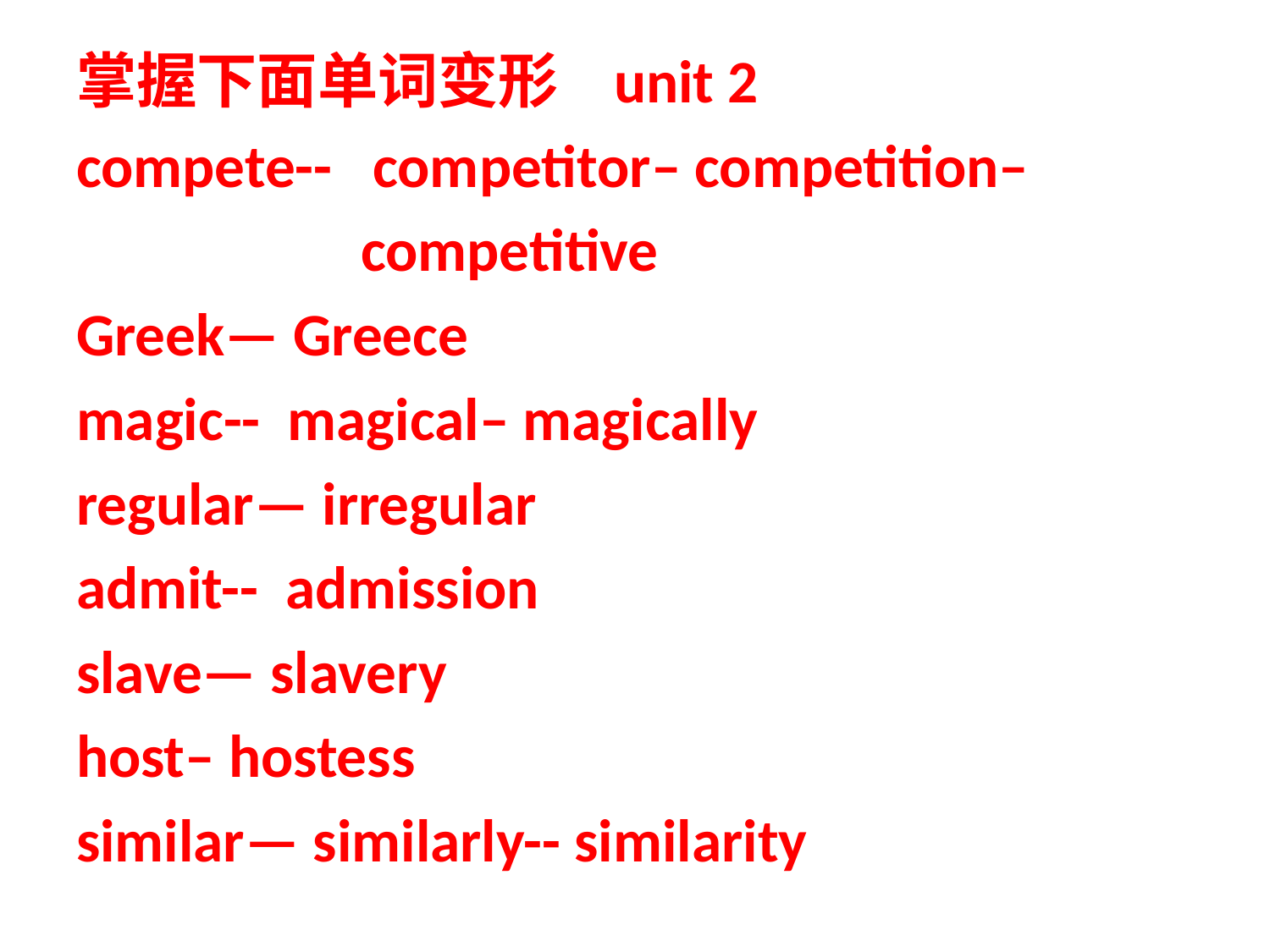

掌握下面单词变形   unit 2
compete--   competitor– competition–
                     competitive
Greek— Greece
magic--  magical– magically
regular— irregular
admit--  admission
slave— slavery
host– hostess
similar— similarly-- similarity